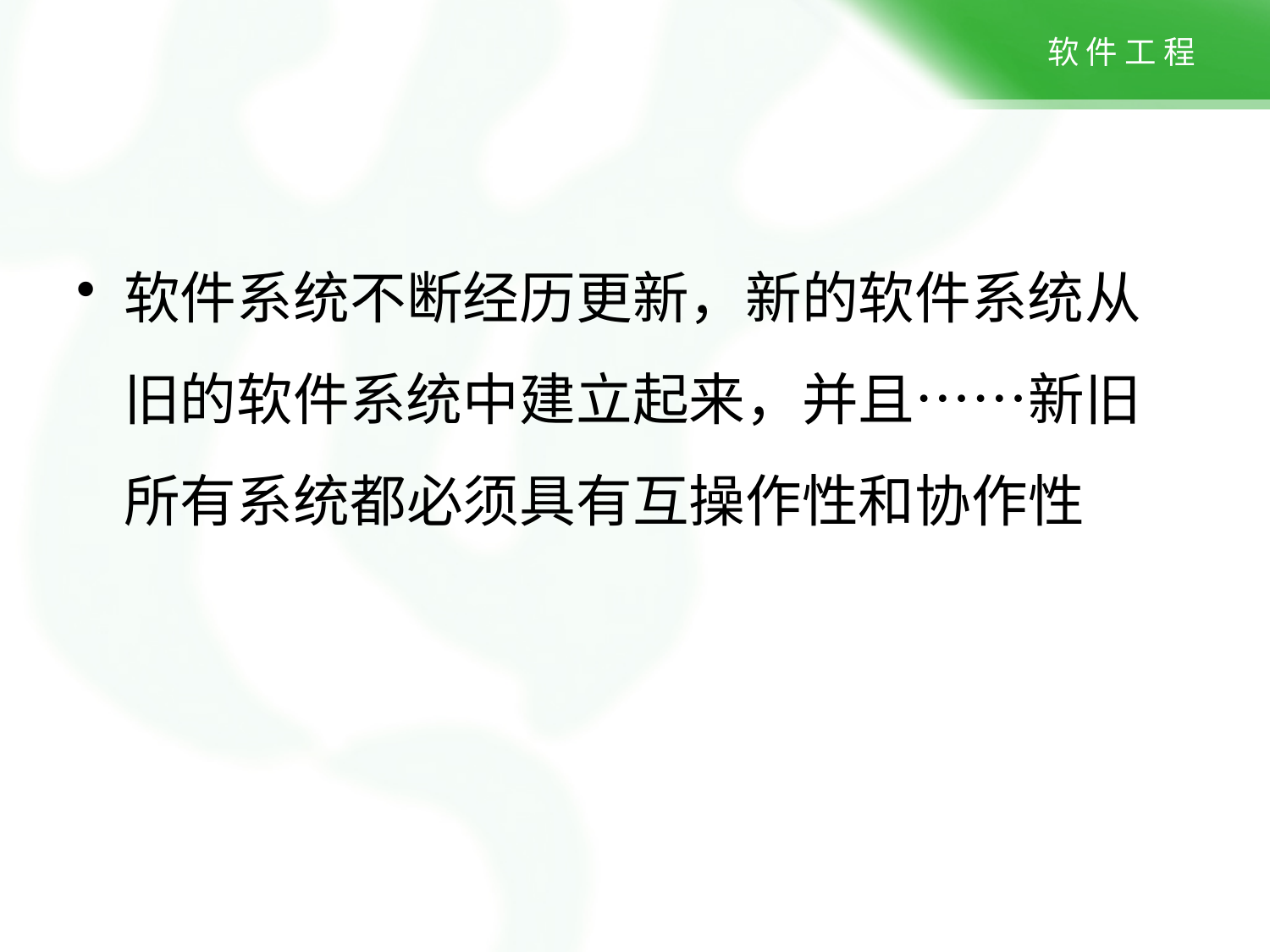

#
软件系统不断经历更新，新的软件系统从旧的软件系统中建立起来，并且……新旧所有系统都必须具有互操作性和协作性